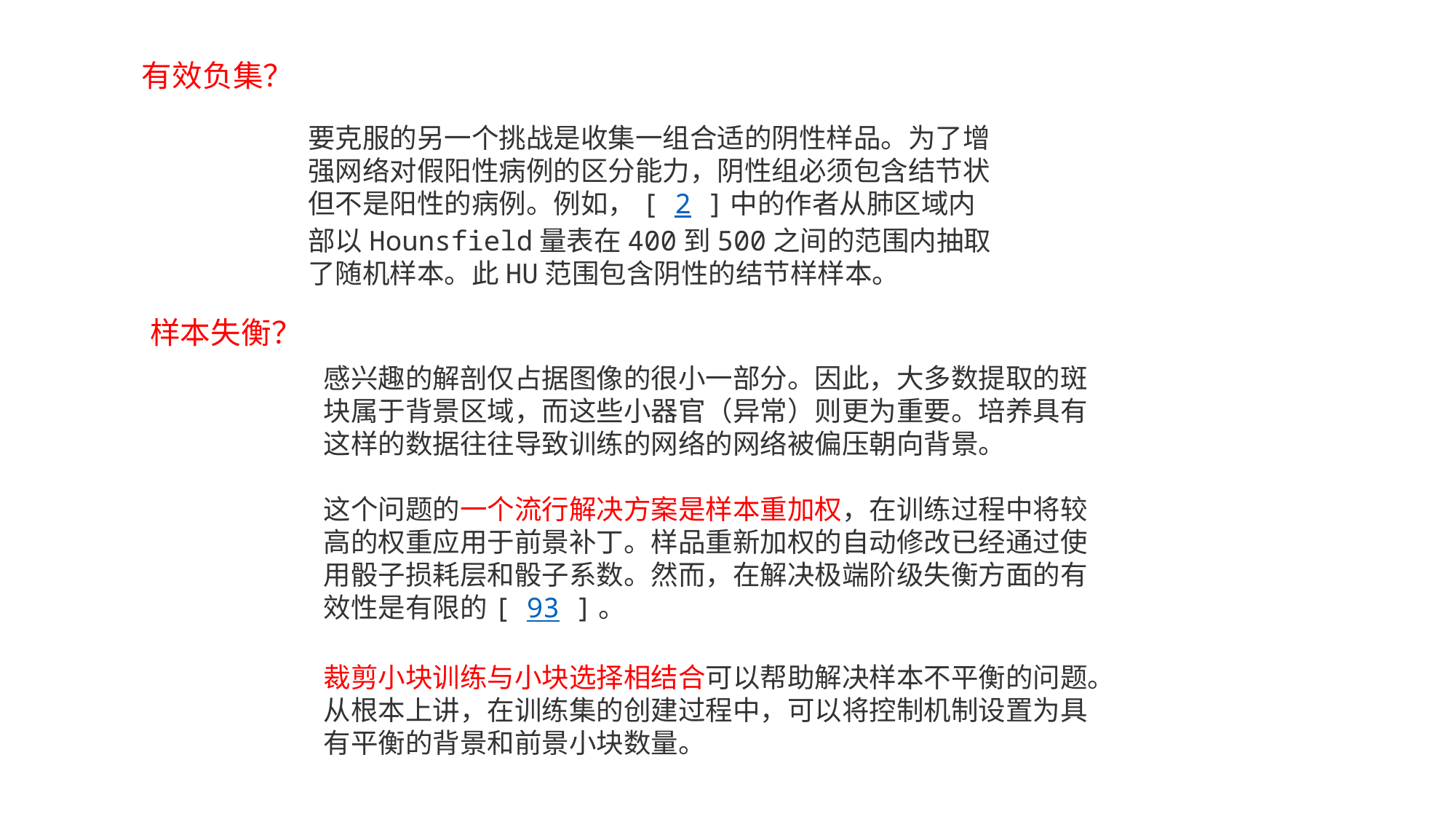

有效负集？
要克服的另一个挑战是收集一组合适的阴性样品。为了增强网络对假阳性病例的区分能力，阴性组必须包含结节状但不是阳性的病例。例如，[ 2 ]中的作者从肺区域内部以Hounsfield量表在400到500之间的范围内抽取了随机样本。此HU范围包含阴性的结节样样本。
样本失衡？
感兴趣的解剖仅占据图像的很小一部分。因此，大多数提取的斑块属于背景区域，而这些小器官（异常）则更为重要。培养具有这样的数据往往导致训练的网络的网络被偏压朝向背景。

这个问题的一个流行解决方案是样本重加权，在训练过程中将较高的权重应用于前景补丁。样品重新加权的自动修改已经通过使用骰子损耗层和骰子系数。然而，在解决极端阶级失衡方面的有效性是有限的[ 93 ]。

裁剪小块训练与小块选择相结合可以帮助解决样本不平衡的问题。从根本上讲，在训练集的创建过程中，可以将控制机制设置为具有平衡的背景和前景小块数量。